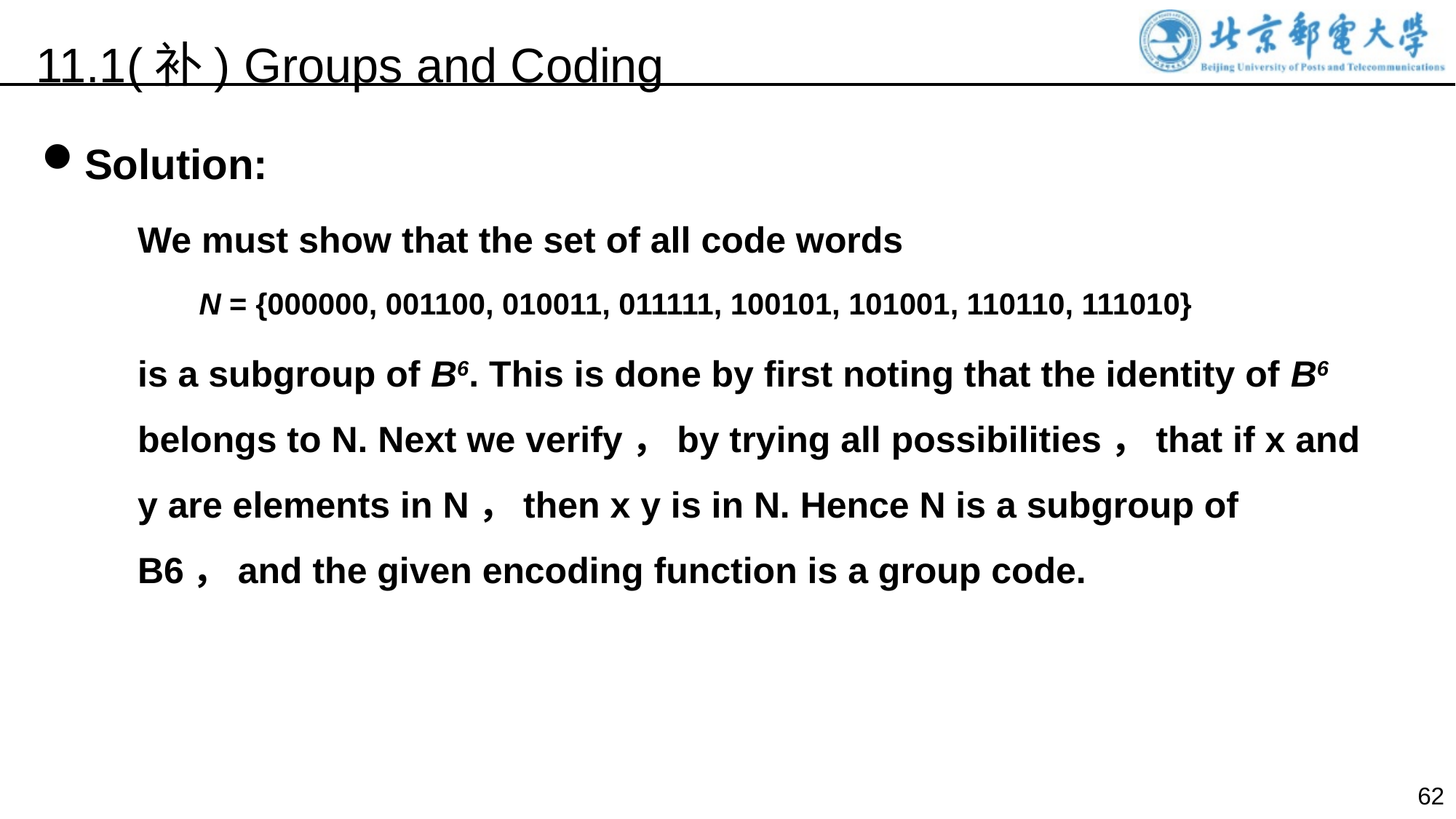

11.1(补) Groups and Coding
Solution:
We must show that the set of all code words
N = {000000, 001100, 010011, 011111, 100101, 101001, 110110, 111010}
is a subgroup of B6. This is done by first noting that the identity of B6 belongs to N. Next we verify，by trying all possibilities，that if x and y are elements in N，then x y is in N. Hence N is a subgroup of B6，and the given encoding function is a group code.